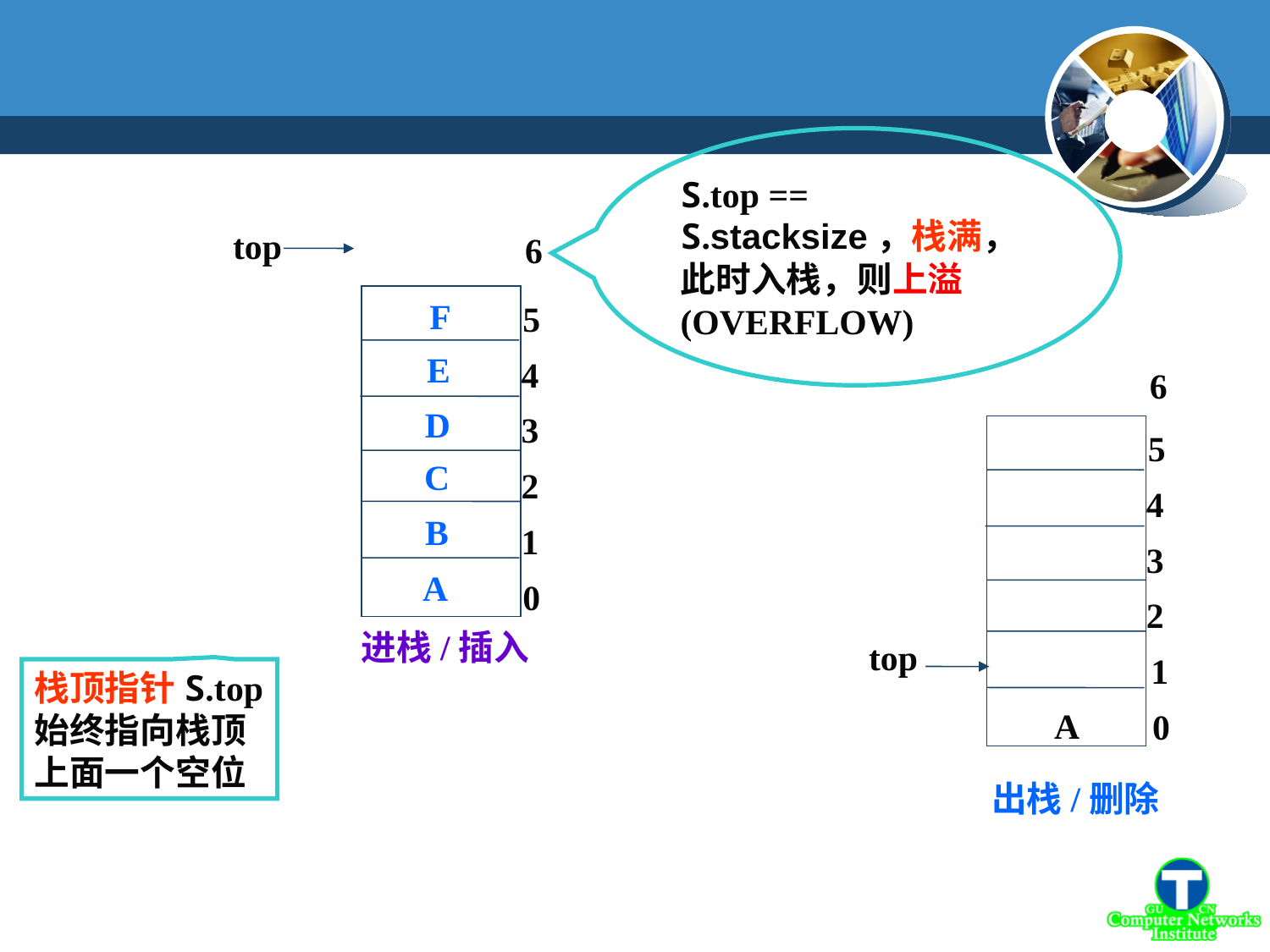

S.top == S.stacksize，栈满，此时入栈，则上溢(OVERFLOW)
top

6

5
4
3
2
1
0
F
E
6
D

5
4
3
2
 1
 0

A
C
B
A
进栈/插入
top

栈顶指针S.top始终指向栈顶上面一个空位
出栈/删除